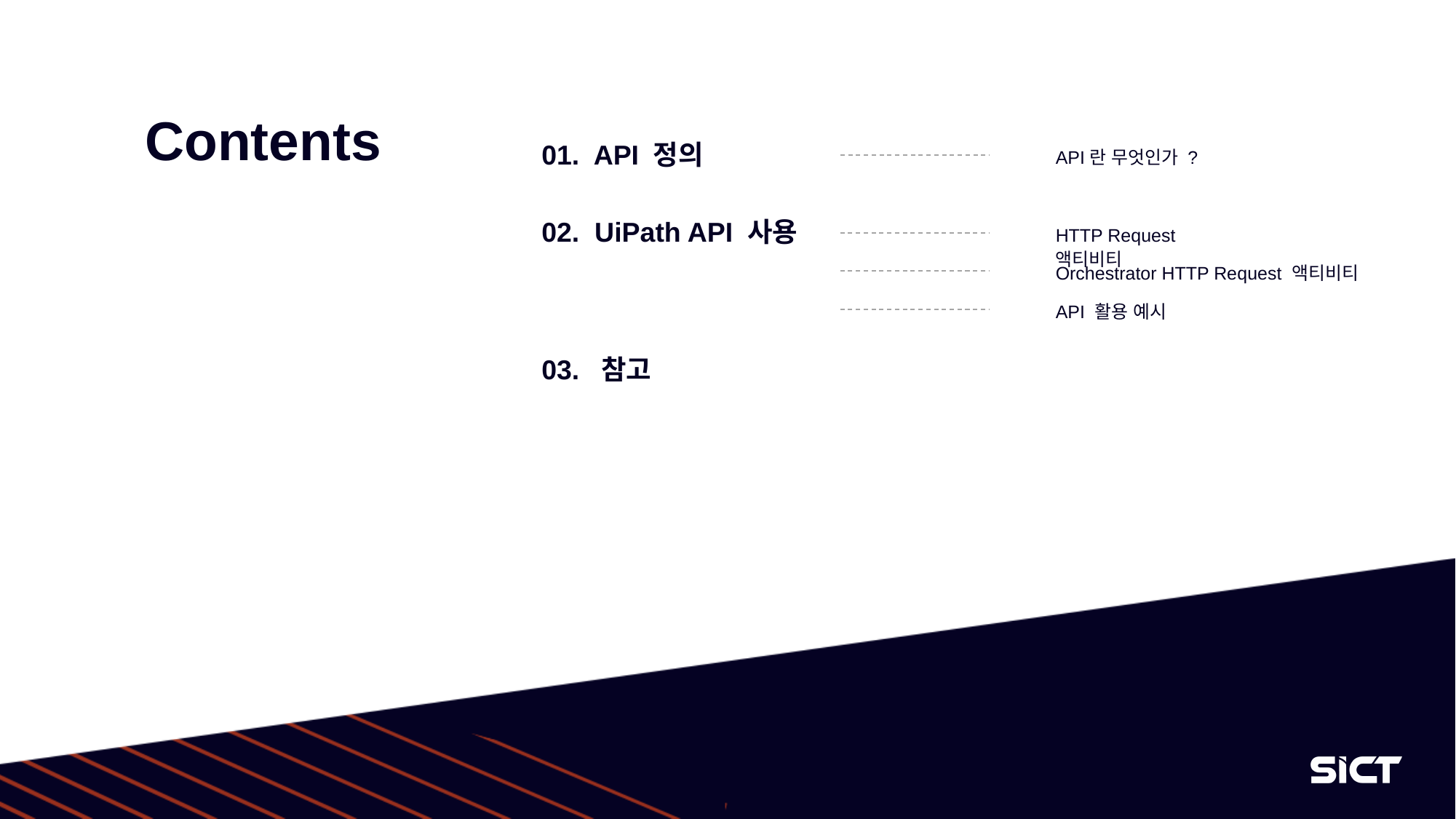

Contents
01.  API 정의
API란 무엇인가 ?
02.  UiPath API 사용
HTTP Request 액티비티
Orchestrator HTTP Request 액티비티
API 활용 예시
03.  참고